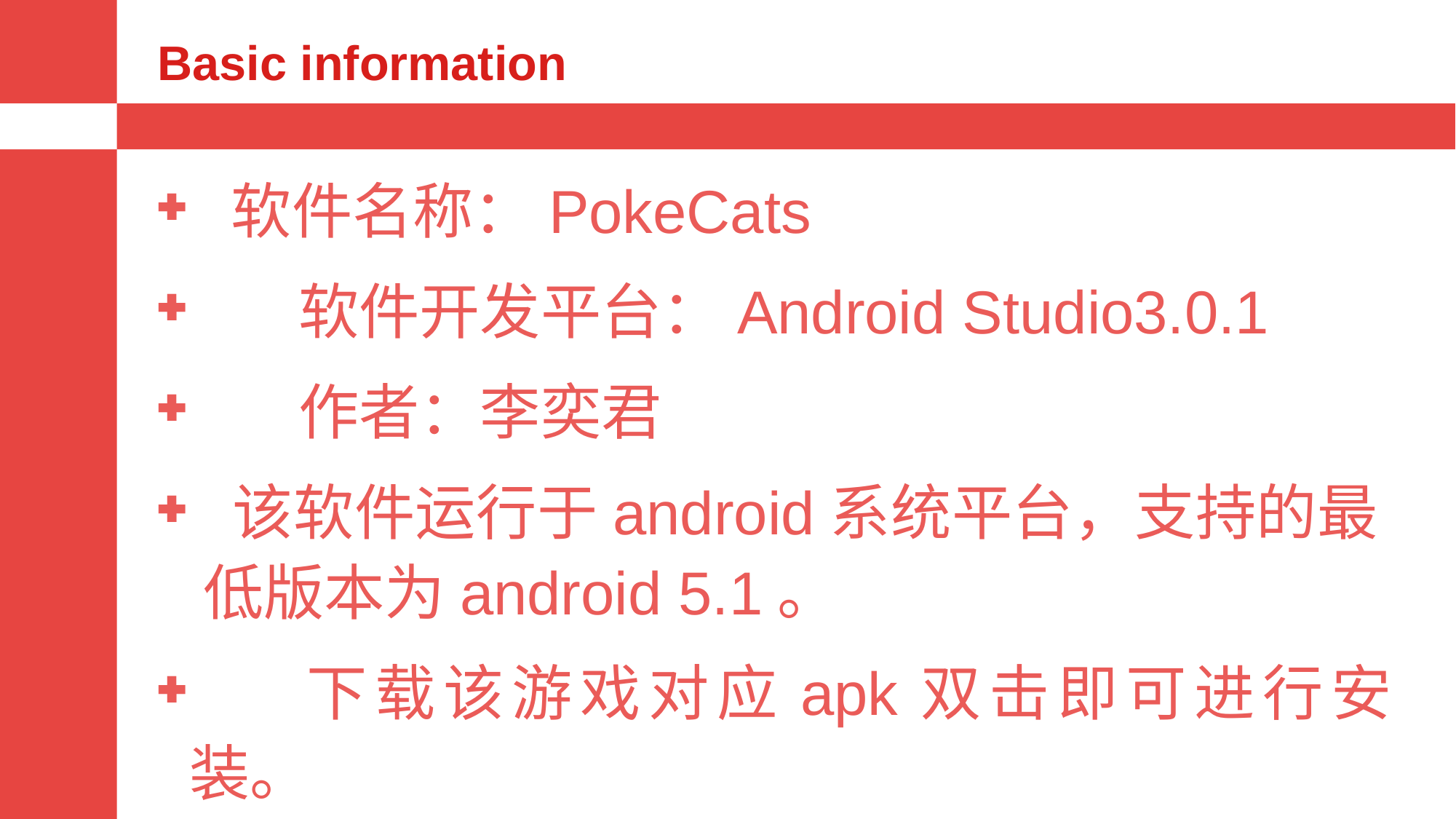

# Basic information
  软件名称：PokeCats
	软件开发平台：Android Studio3.0.1
	作者：李奕君
  该软件运行于android系统平台，支持的最   低版本为android 5.1。
	下载该游戏对应apk双击即可进行安装。